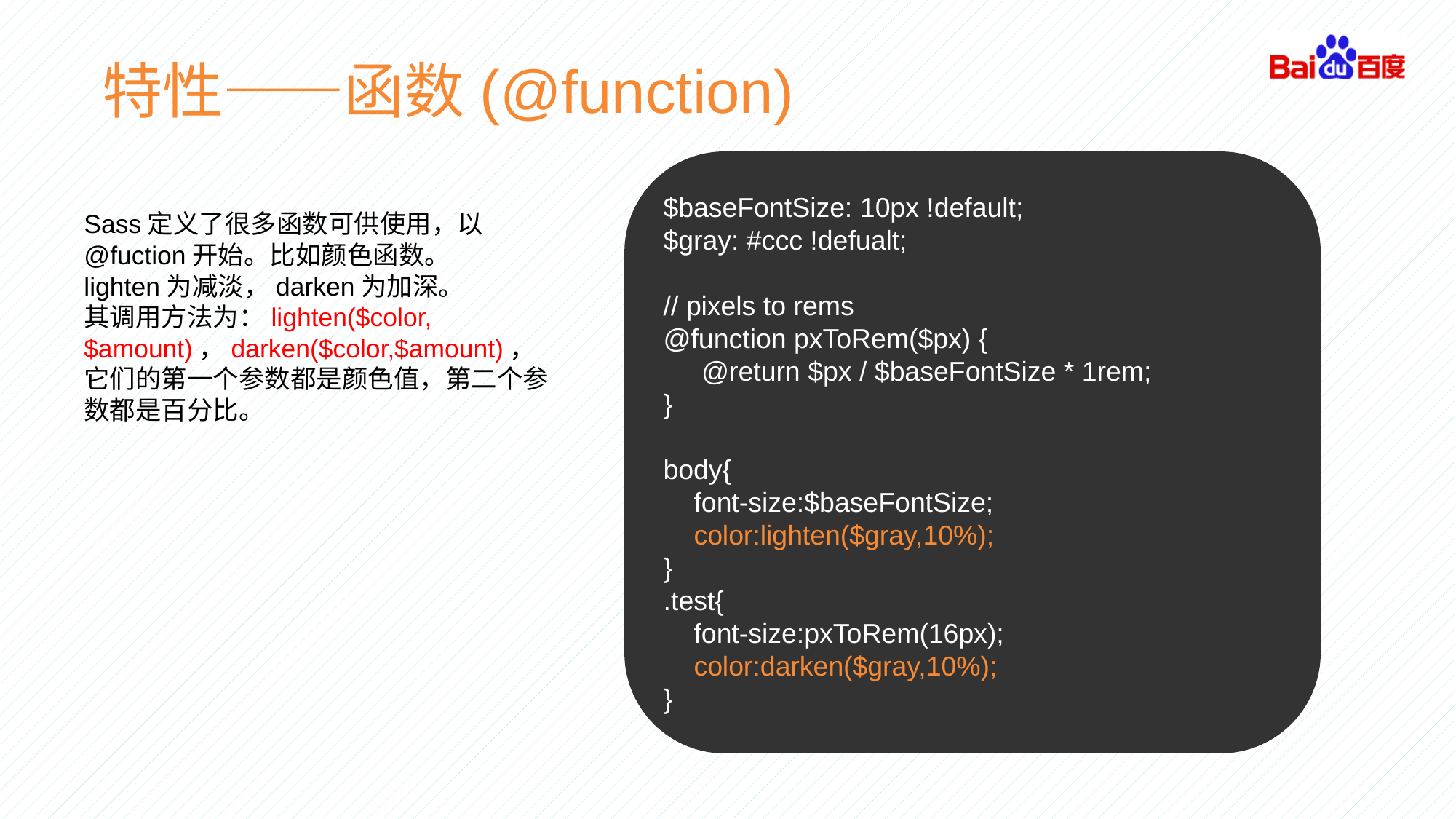

特性——函数(@function)
$baseFontSize: 10px !default;
$gray: #ccc !defualt;

// pixels to rems
@function pxToRem($px) {
     @return $px / $baseFontSize * 1rem;
}

body{
    font-size:$baseFontSize;
    color:lighten($gray,10%);
}
.test{
    font-size:pxToRem(16px);
    color:darken($gray,10%);
}
Sass定义了很多函数可供使用，以@fuction开始。比如颜色函数。
lighten为减淡，darken为加深。
其调用方法为：lighten($color,$amount)，darken($color,$amount)，
它们的第一个参数都是颜色值，第二个参数都是百分比。